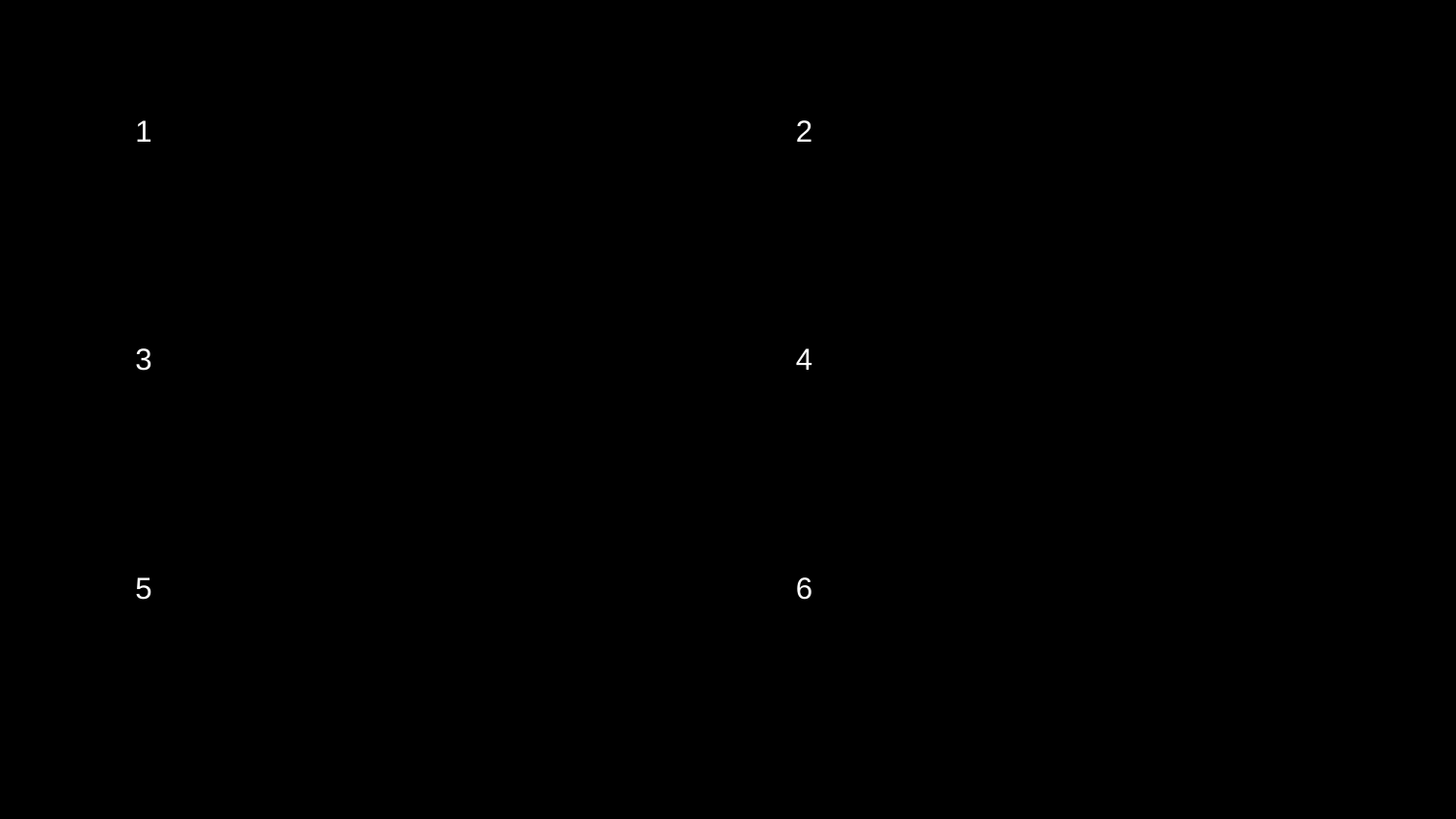

1
在此输入内容
在此输入内容
在此输入内容

2
在此输入内容
在此输入内容
在此输入内容

3
在此输入内容
在此输入内容
在此输入内容

4
在此输入内容
在此输入内容
在此输入内容

5
在此输入内容
在此输入内容
在此输入内容

6
在此输入内容
在此输入内容
在此输入内容